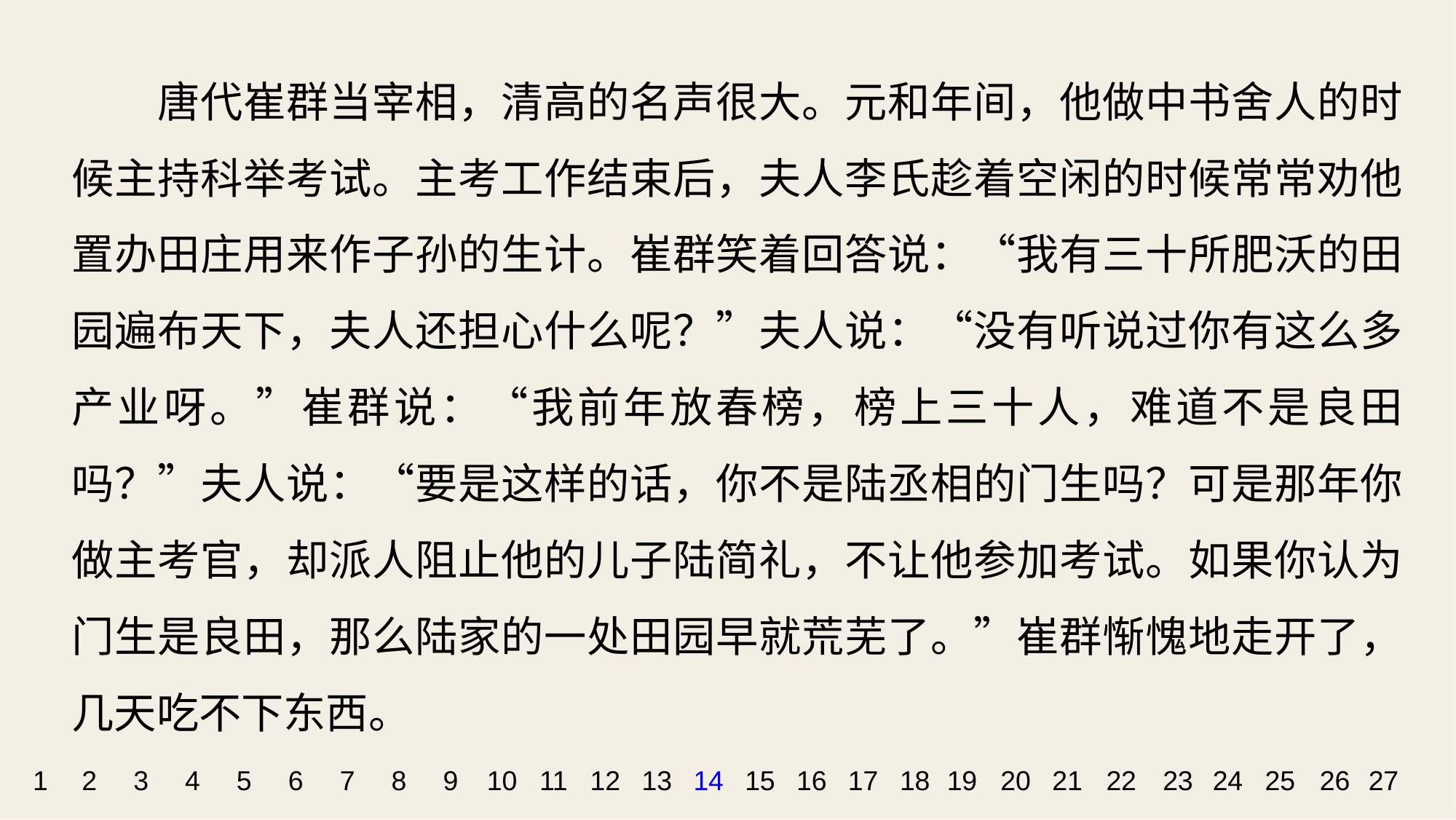

唐代崔群当宰相，清高的名声很大。元和年间，他做中书舍人的时候主持科举考试。主考工作结束后，夫人李氏趁着空闲的时候常常劝他置办田庄用来作子孙的生计。崔群笑着回答说：“我有三十所肥沃的田园遍布天下，夫人还担心什么呢？”夫人说：“没有听说过你有这么多产业呀。”崔群说：“我前年放春榜，榜上三十人，难道不是良田吗？”夫人说：“要是这样的话，你不是陆丞相的门生吗？可是那年你做主考官，却派人阻止他的儿子陆简礼，不让他参加考试。如果你认为门生是良田，那么陆家的一处田园早就荒芜了。”崔群惭愧地走开了，几天吃不下东西。
1
2
3
4
5
6
7
8
9
10
11
12
13
14
15
16
17
18
19
20
21
22
23
24
25
26
27